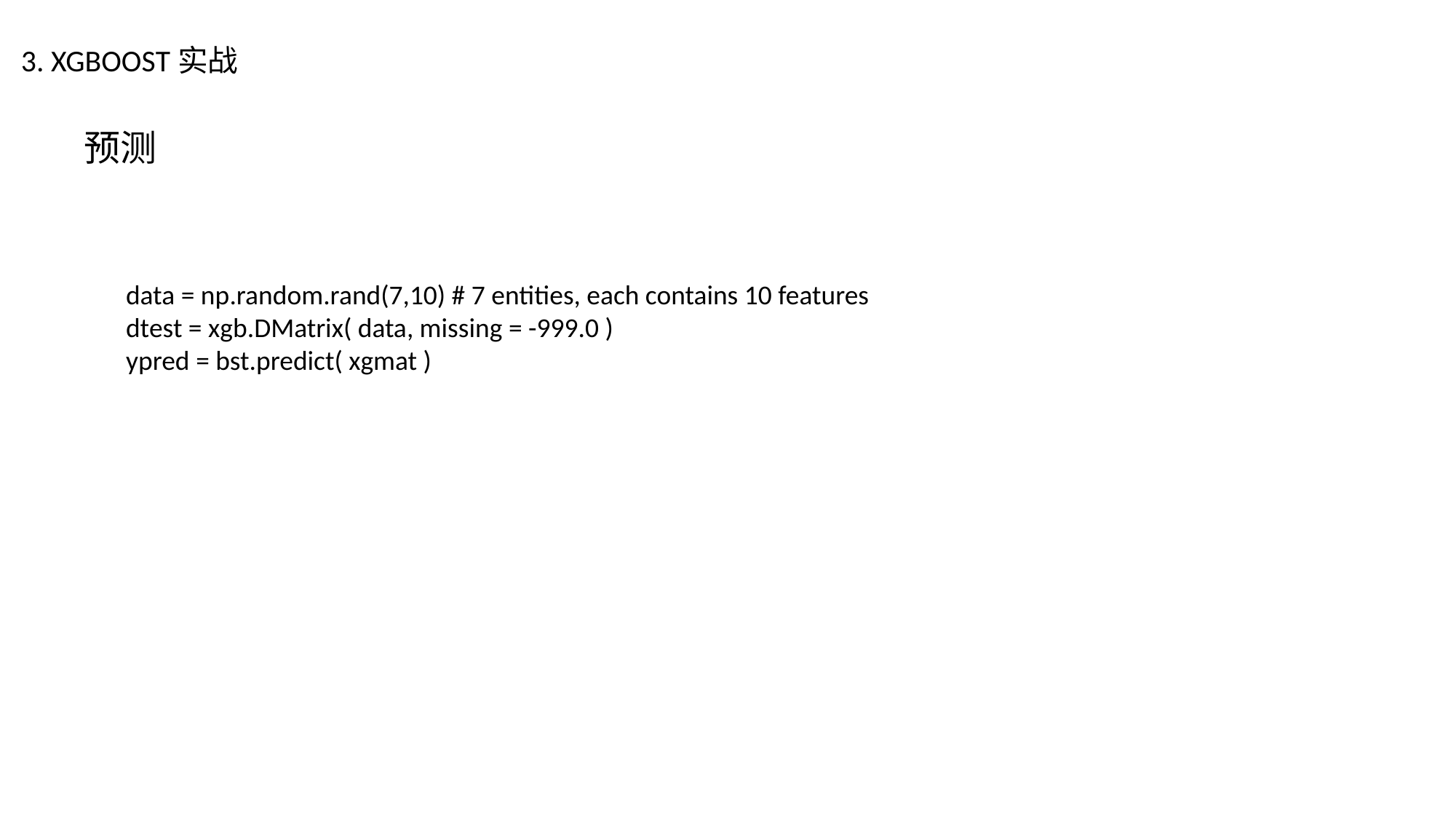

# 3. XGBOOST实战
预测

data = np.random.rand(7,10) # 7 entities, each contains 10 features
dtest = xgb.DMatrix( data, missing = -999.0 )
ypred = bst.predict( xgmat )